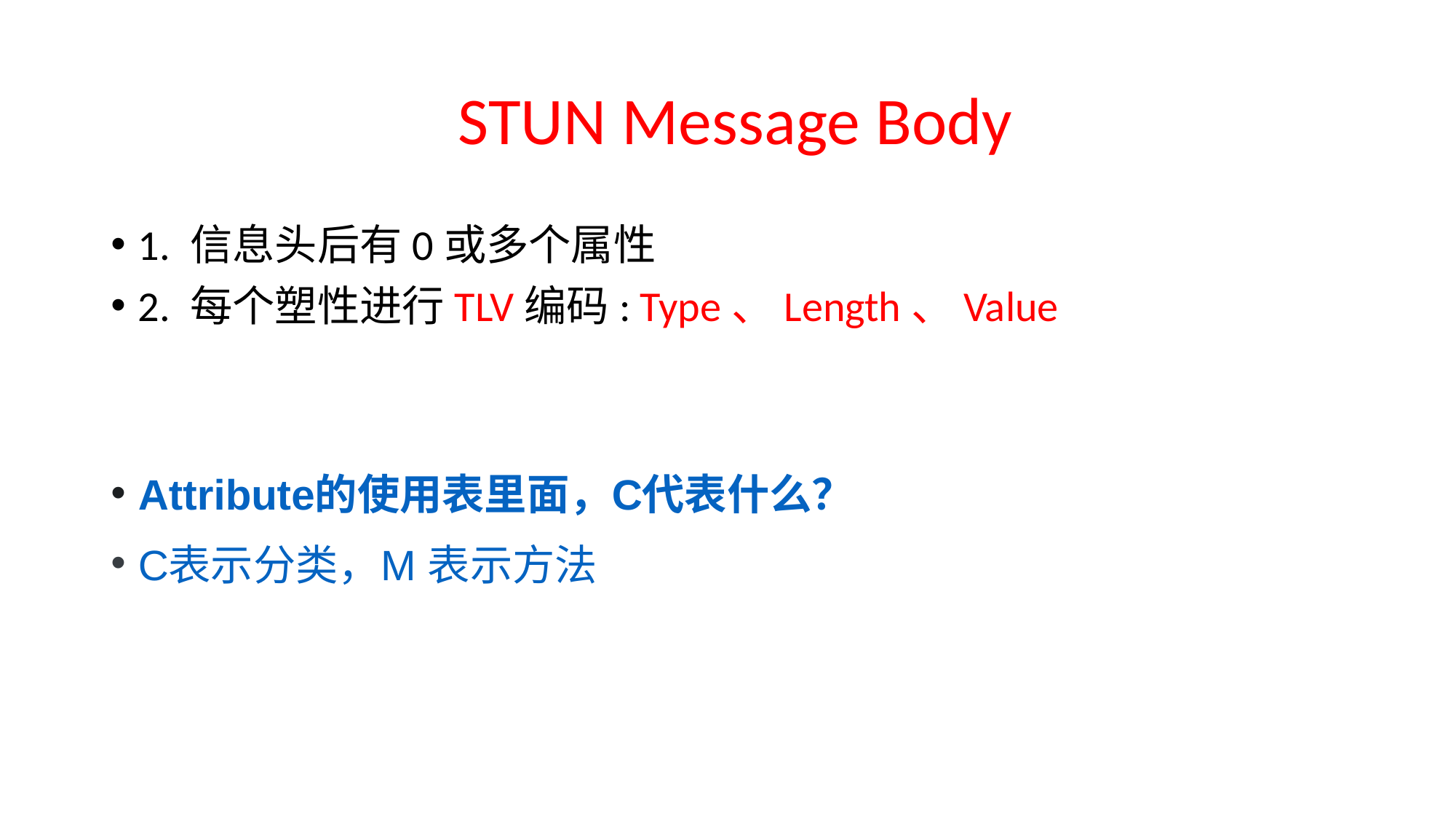

# STUN Message Body
1. 信息头后有0或多个属性
2. 每个塑性进行TLV编码: Type、Length、Value

Attribute的使用表里面，C代表什么？
C表示分类，M 表示方法